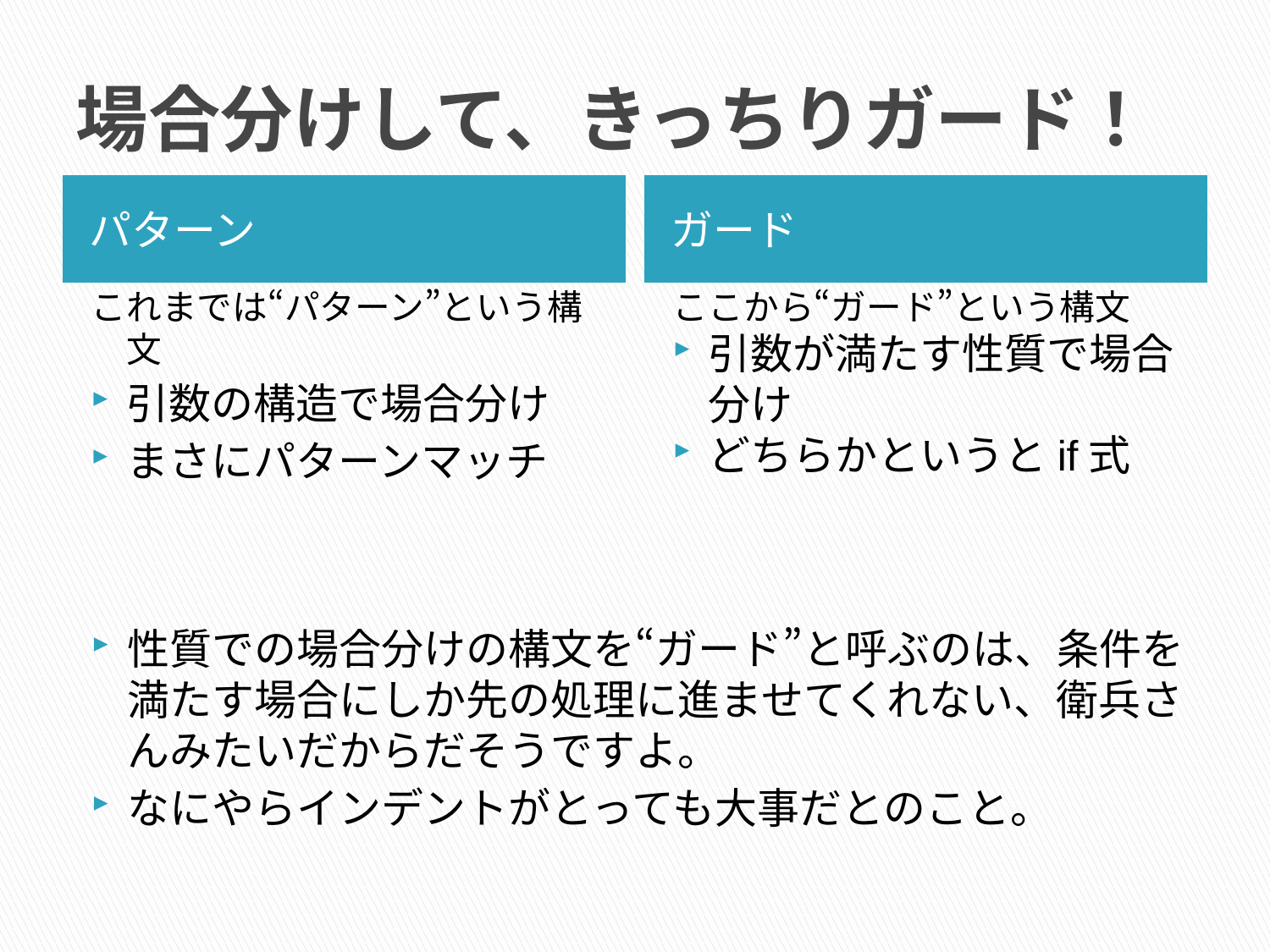

# 場合分けして、きっちりガード！
パターン
ガード
これまでは“パターン”という構文
引数の構造で場合分け
まさにパターンマッチ
ここから“ガード”という構文
引数が満たす性質で場合分け
どちらかというとif式
性質での場合分けの構文を“ガード”と呼ぶのは、条件を満たす場合にしか先の処理に進ませてくれない、衛兵さんみたいだからだそうですよ。
なにやらインデントがとっても大事だとのこと。